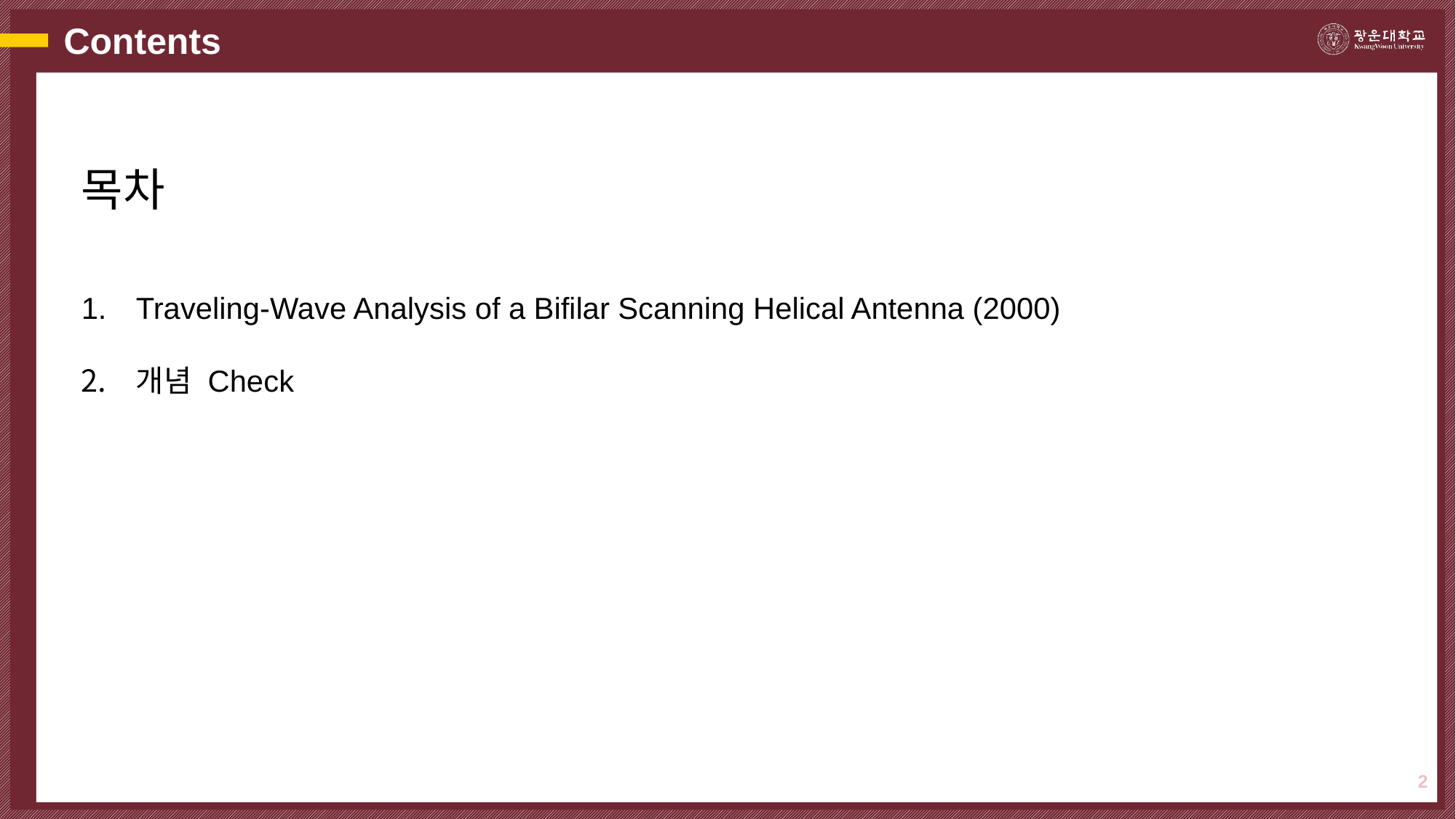

# Contents
목차

Traveling-Wave Analysis of a Bifilar Scanning Helical Antenna (2000)

개념 Check
2